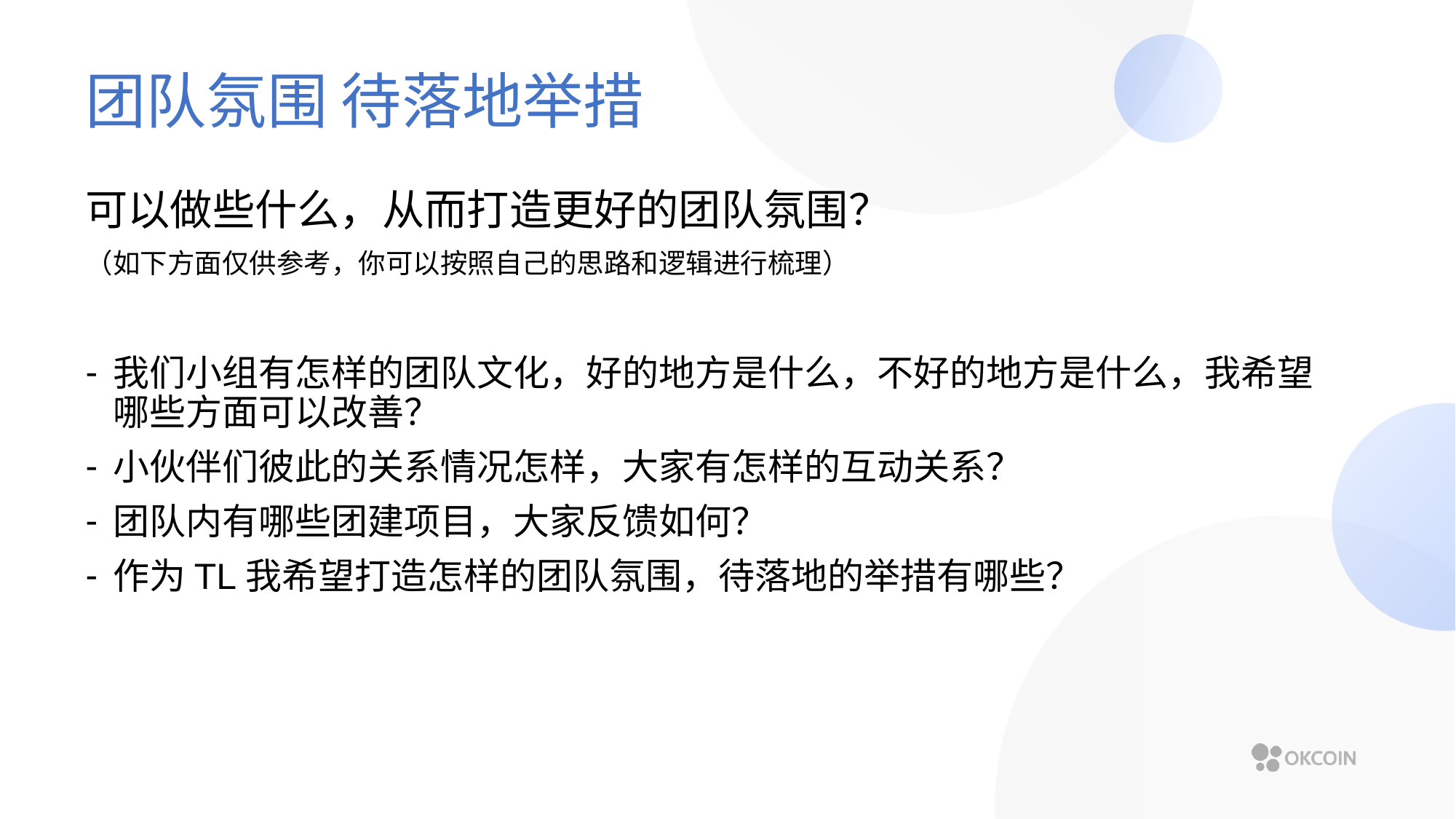

# 团队氛围 待落地举措
可以做些什么，从而打造更好的团队氛围？
（如下方面仅供参考，你可以按照自己的思路和逻辑进行梳理）

我们小组有怎样的团队文化，好的地方是什么，不好的地方是什么，我希望哪些方面可以改善？
小伙伴们彼此的关系情况怎样，大家有怎样的互动关系？
团队内有哪些团建项目，大家反馈如何？
作为TL我希望打造怎样的团队氛围，待落地的举措有哪些？